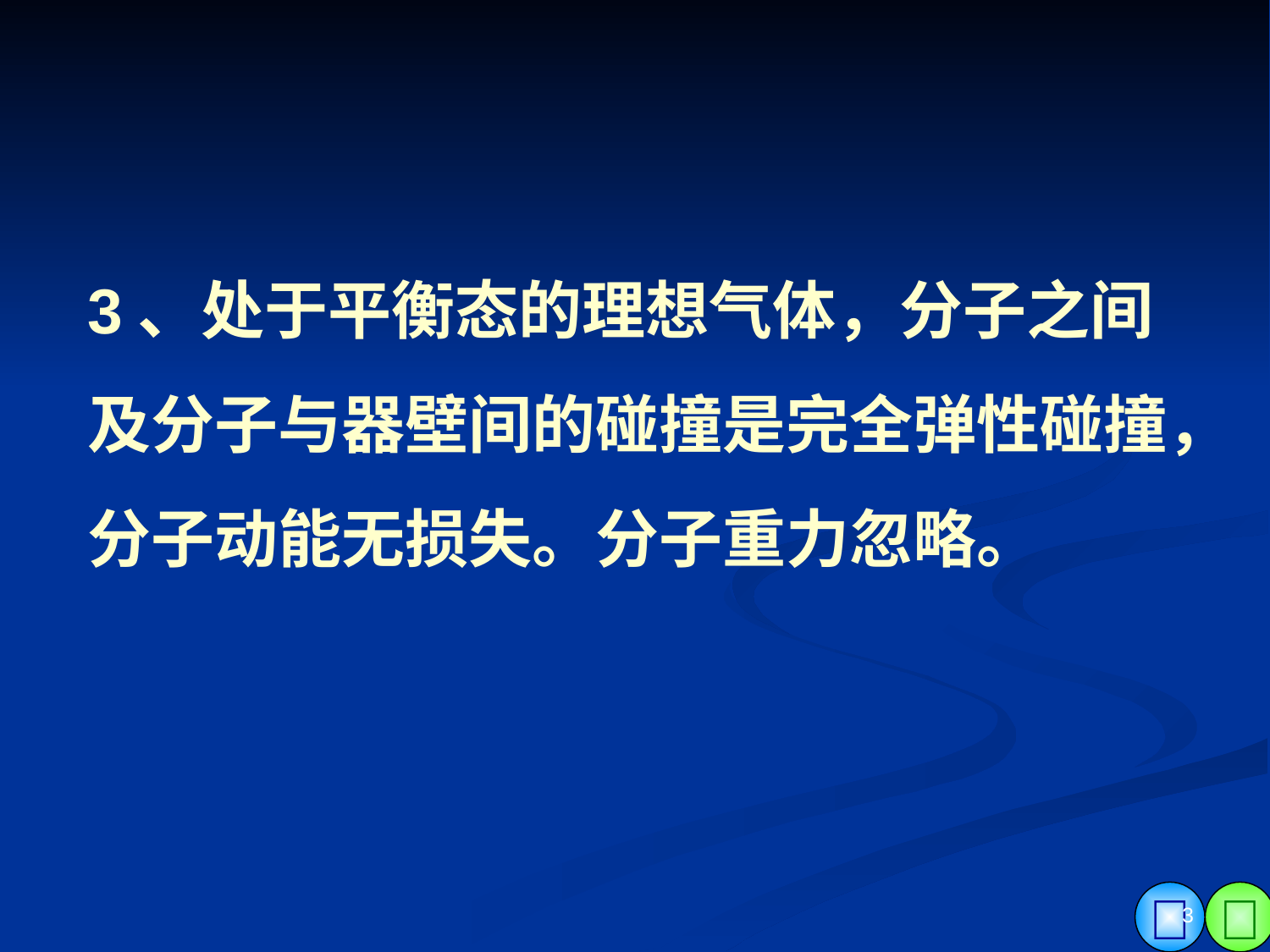

3、处于平衡态的理想气体，分子之间及分子与器壁间的碰撞是完全弹性碰撞，分子动能无损失。分子重力忽略。
3